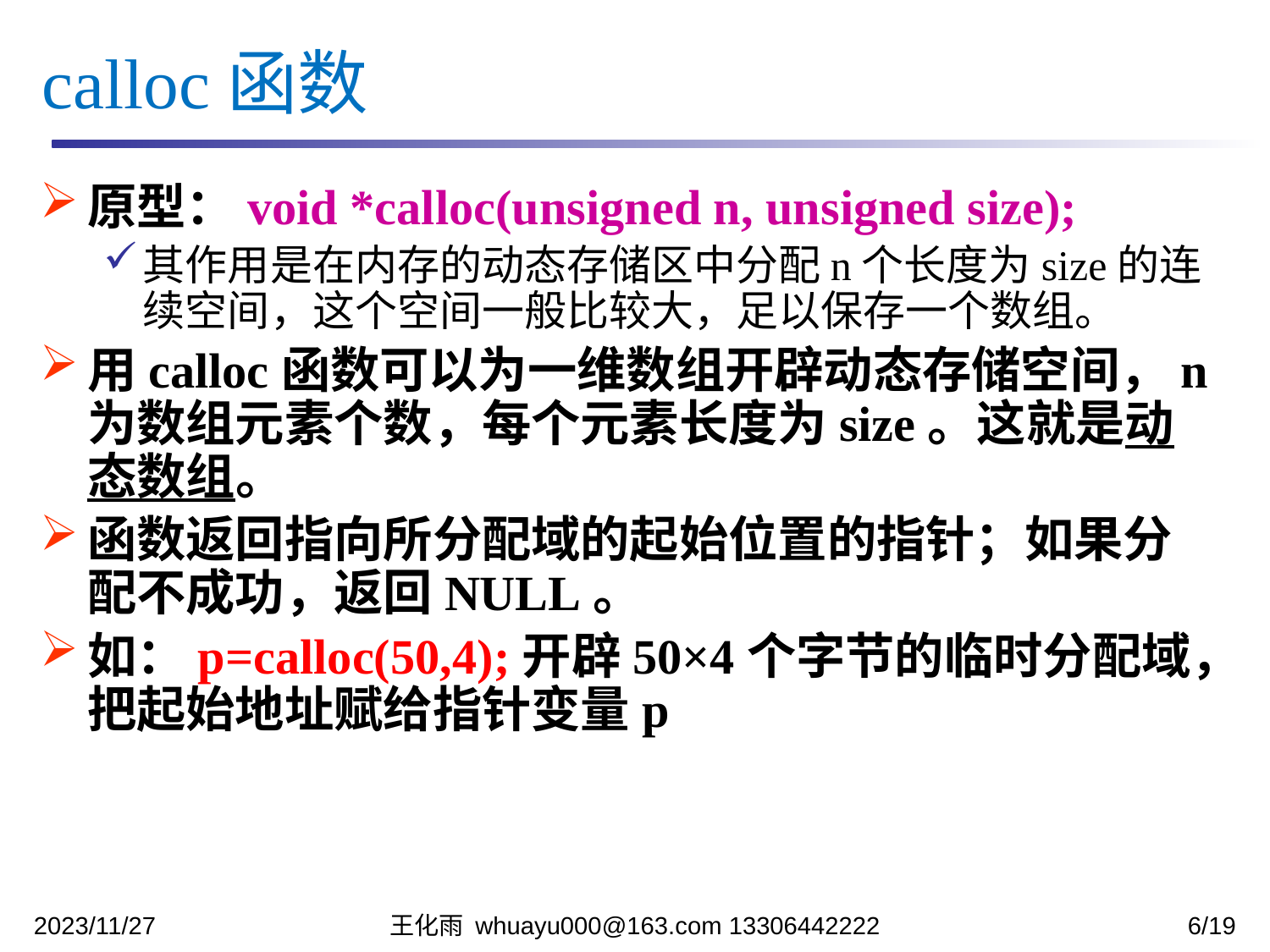

calloc函数
原型：void *calloc(unsigned n, unsigned size);
其作用是在内存的动态存储区中分配n个长度为size的连续空间，这个空间一般比较大，足以保存一个数组。
用calloc函数可以为一维数组开辟动态存储空间，n为数组元素个数，每个元素长度为size。这就是动态数组。
函数返回指向所分配域的起始位置的指针；如果分配不成功，返回NULL。
如：p=calloc(50,4);开辟50×4个字节的临时分配域，把起始地址赋给指针变量p
2023/11/27
王化雨 whuayu000@163.com 13306442222
6/19